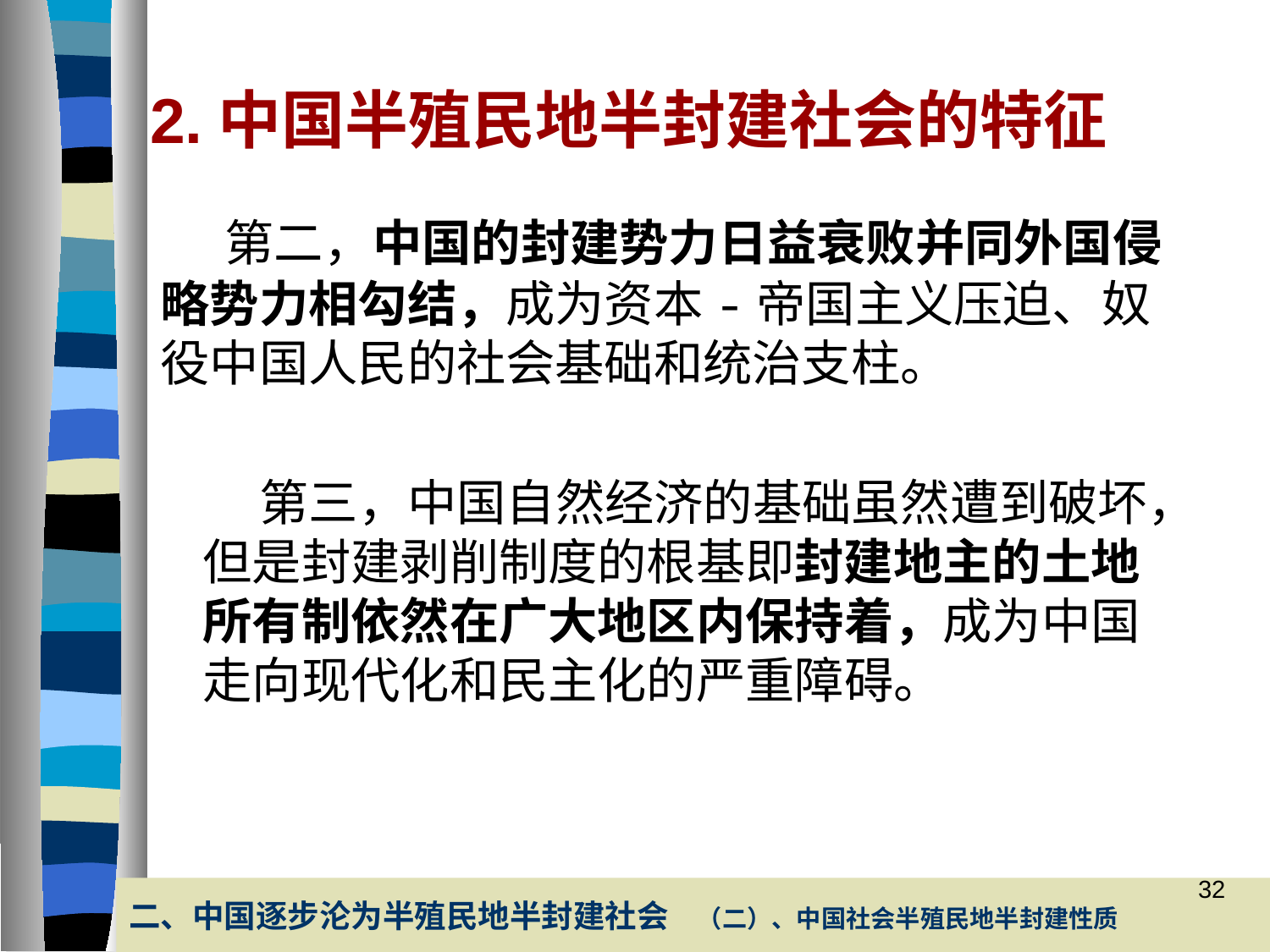

2.中国半殖民地半封建社会的特征

    第二，中国的封建势力日益衰败并同外国侵略势力相勾结，成为资本-帝国主义压迫、奴役中国人民的社会基础和统治支柱。
    第三，中国自然经济的基础虽然遭到破坏，但是封建剥削制度的根基即封建地主的土地所有制依然在广大地区内保持着，成为中国走向现代化和民主化的严重障碍。
32